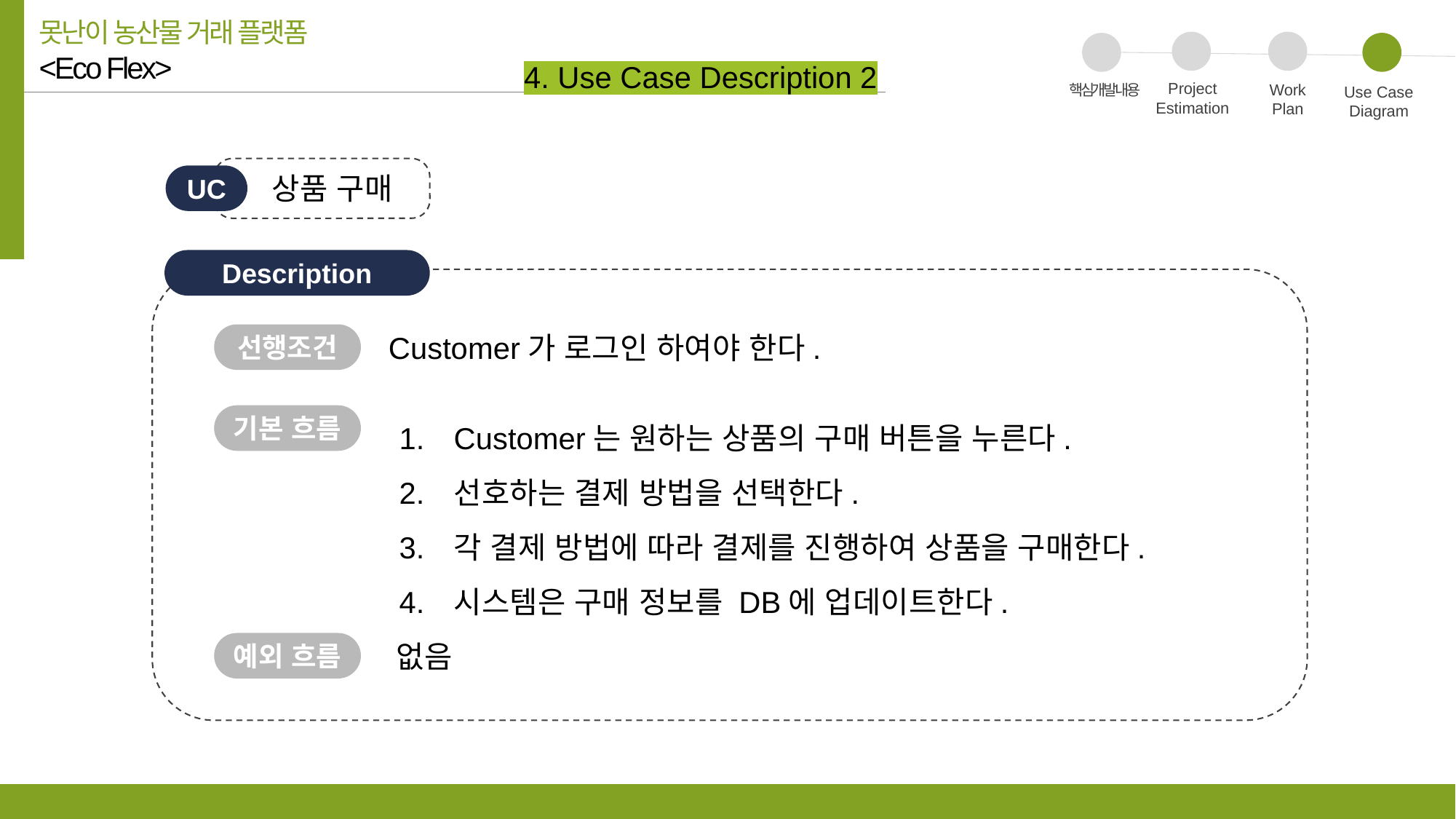

못난이 농산물 거래 플랫폼
<Eco Flex>

02

04
03
4. Use Case Description 2
01
Project
Estimation
Work
Plan
핵심개발내용
Use Case
Diagram

상품 구매
UC
Description

Customer가 로그인 하여야 한다.
선행조건
Customer는 원하는 상품의 구매 버튼을 누른다.
선호하는 결제 방법을 선택한다.
각 결제 방법에 따라 결제를 진행하여 상품을 구매한다.
시스템은 구매 정보를 DB에 업데이트한다.

기본 흐름
없음
예외 흐름